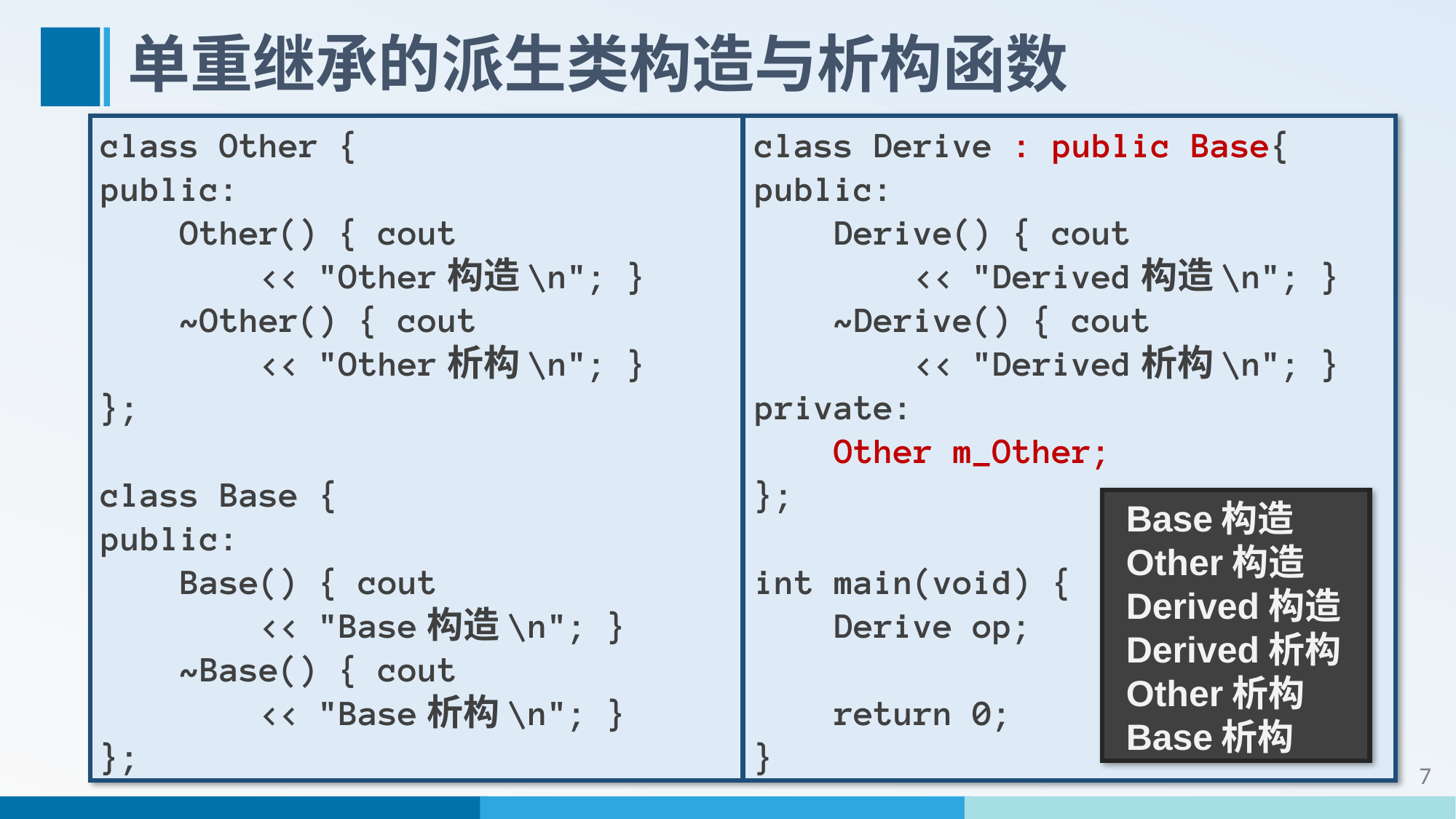

# 单重继承的派生类构造与析构函数
class Other {
public:
    Other() { cout
        << "Other构造\n"; }
    ~Other() { cout
        << "Other析构\n"; }
};

class Base {
public:
    Base() { cout
        << "Base构造\n"; }
    ~Base() { cout
        << "Base析构\n"; }
};

class Derive : public Base{
public:
    Derive() { cout
        << "Derived构造\n"; }
    ~Derive() { cout
        << "Derived析构\n"; }
private:
    Other m_Other;
};

int main(void) {
    Derive op;

    return 0;
}
Base构造
Other构造
Derived构造
Derived析构
Other析构
Base析构